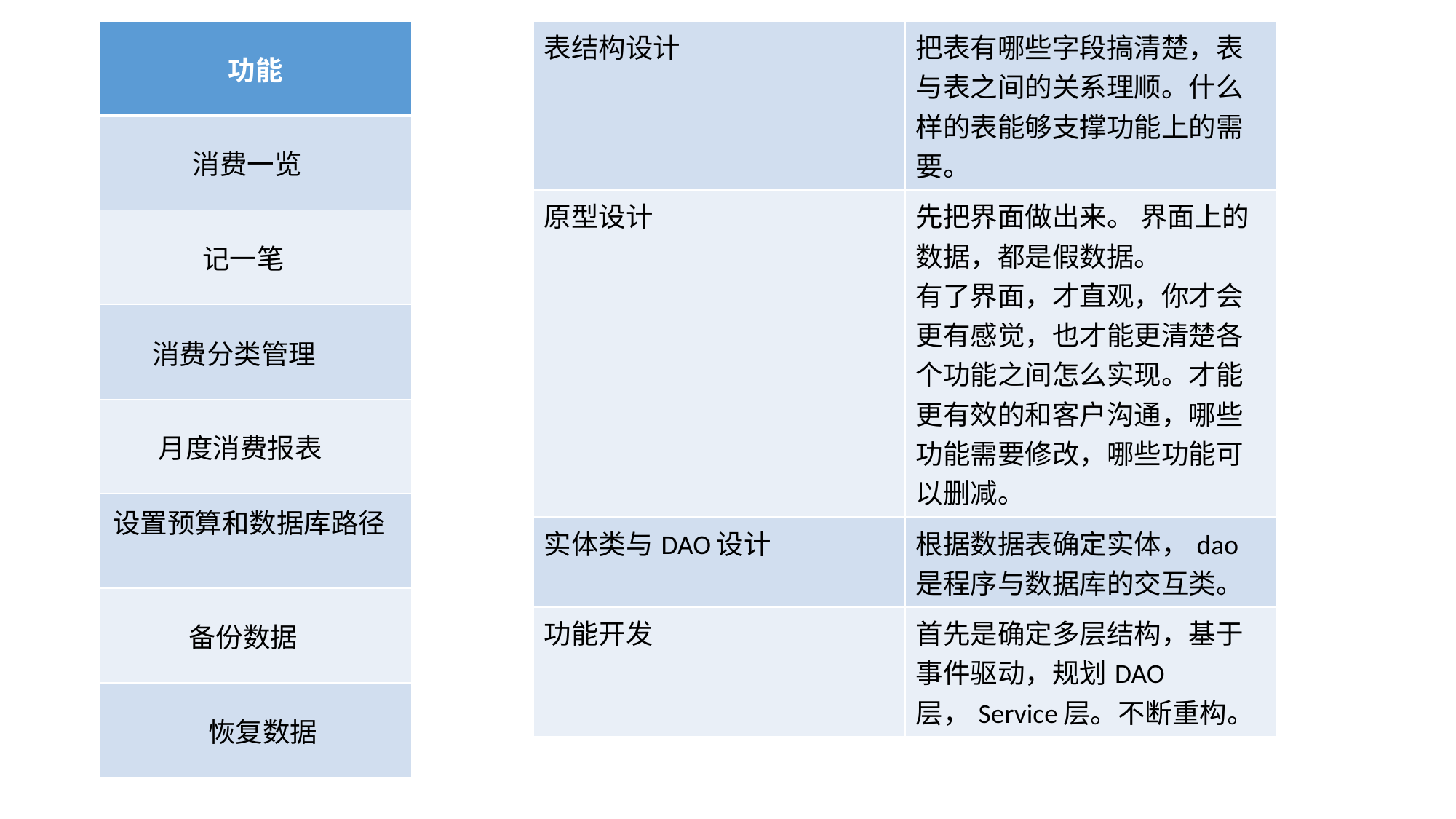

| 功能 |
| --- |
| 消费一览 |
| 记一笔 |
| 消费分类管理 |
| 月度消费报表 |
| 设置预算和数据库路径 |
| 备份数据 |
| 恢复数据 |
| 表结构设计 | 把表有哪些字段搞清楚，表与表之间的关系理顺。什么样的表能够支撑功能上的需要。 |
| --- | --- |
| 原型设计 | 先把界面做出来。 界面上的数据，都是假数据。 有了界面，才直观，你才会更有感觉，也才能更清楚各个功能之间怎么实现。才能更有效的和客户沟通，哪些功能需要修改，哪些功能可以删减。 |
| 实体类与DAO设计 | 根据数据表确定实体，dao是程序与数据库的交互类。 |
| 功能开发 | 首先是确定多层结构，基于事件驱动，规划DAO层，Service层。不断重构。 |